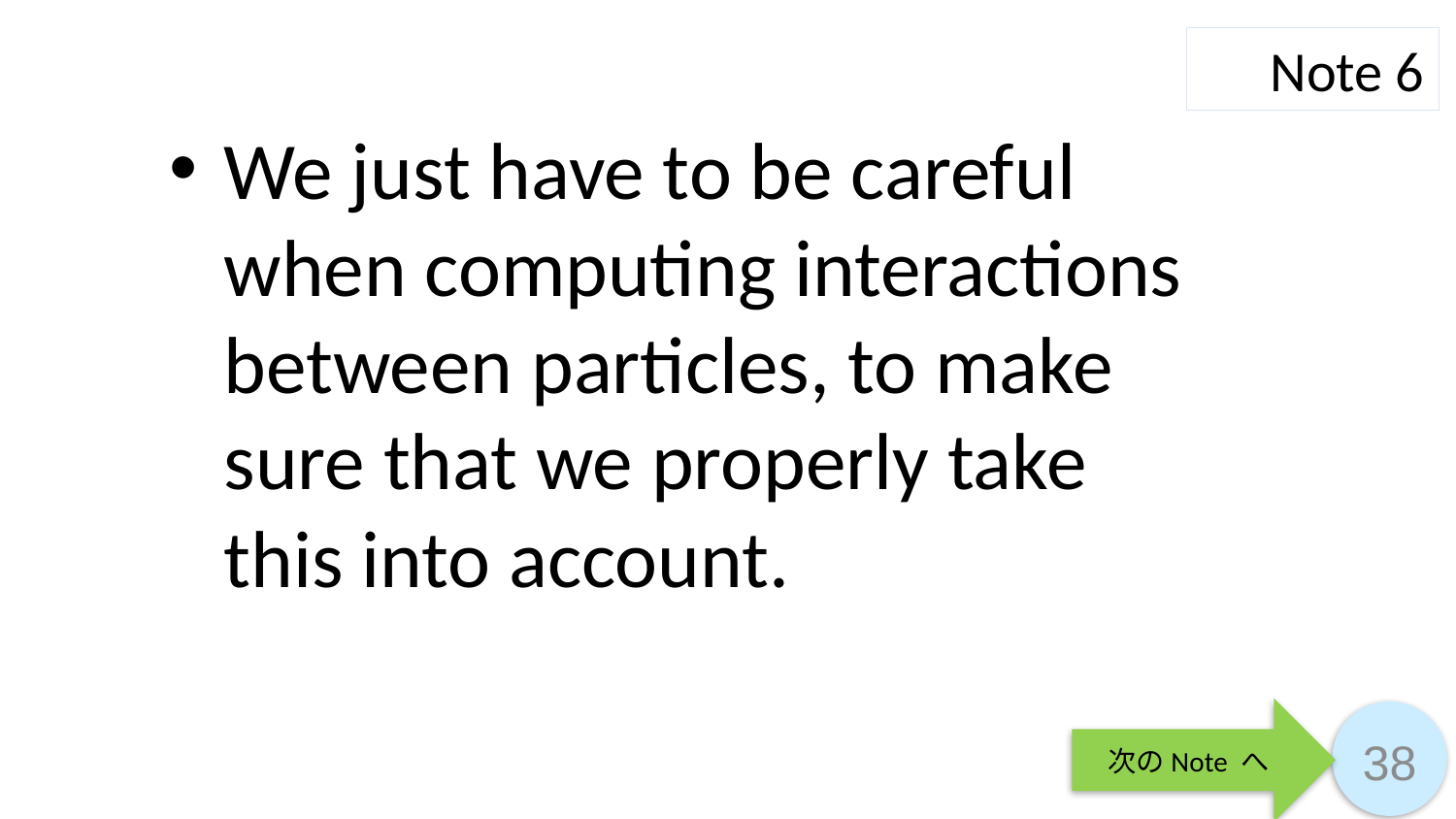

Note 6
We just have to be careful when computing interactions between particles, to make sure that we properly take this into account.
次のNote へ
38